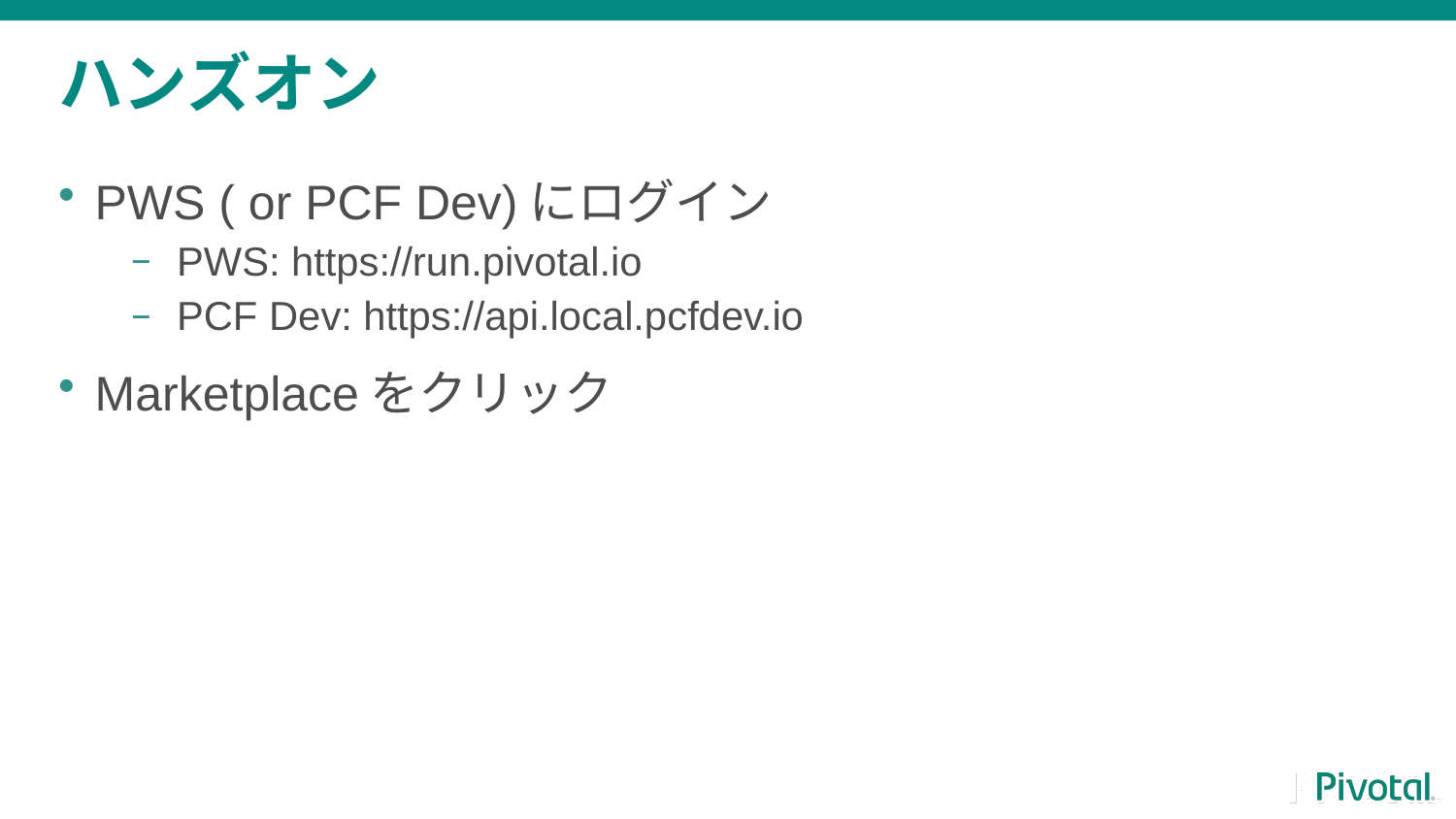

# ハンズオン
PWS ( or PCF Dev)にログイン
PWS: https://run.pivotal.io
PCF Dev: https://api.local.pcfdev.io
Marketplaceをクリック